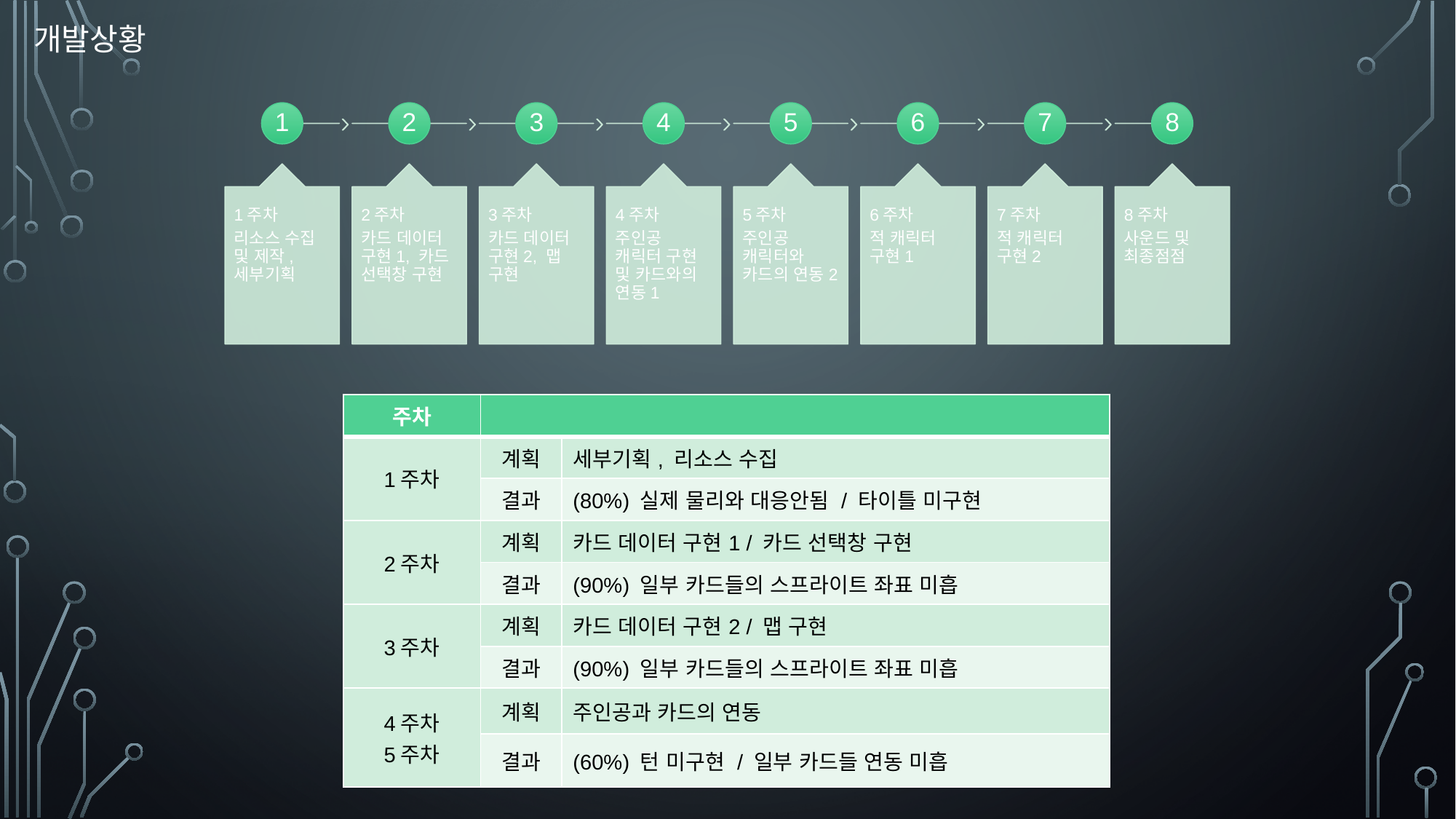

# 개발상황
1
1주차
리소스 수집 및 제작, 세부기획
2
2주차
카드 데이터 구현1, 카드 선택창 구현
3
3주차
카드 데이터 구현2, 맵 구현
4
4주차
주인공 캐릭터 구현 및 카드와의 연동1
5
5주차
주인공 캐릭터와 카드의 연동2
6
6주차
적 캐릭터 구현1
7
7주차
적 캐릭터 구현2
8
8주차
사운드 및 최종점점

| 주차 |  |  |
| --- | --- | --- |
| 1주차 | 계획 | 세부기획, 리소스 수집 |
|  | 결과 | (80%) 실제 물리와 대응안됨 / 타이틀 미구현 |
| 2주차 | 계획 | 카드 데이터 구현1 / 카드 선택창 구현 |
|  | 결과 | (90%) 일부 카드들의 스프라이트 좌표 미흡 |
| 3주차 | 계획 | 카드 데이터 구현2 / 맵 구현 |
|  | 결과 | (90%) 일부 카드들의 스프라이트 좌표 미흡 |
| 4주차 5주차 | 계획 | 주인공과 카드의 연동 |
|  | 결과 | (60%) 턴 미구현 / 일부 카드들 연동 미흡 |